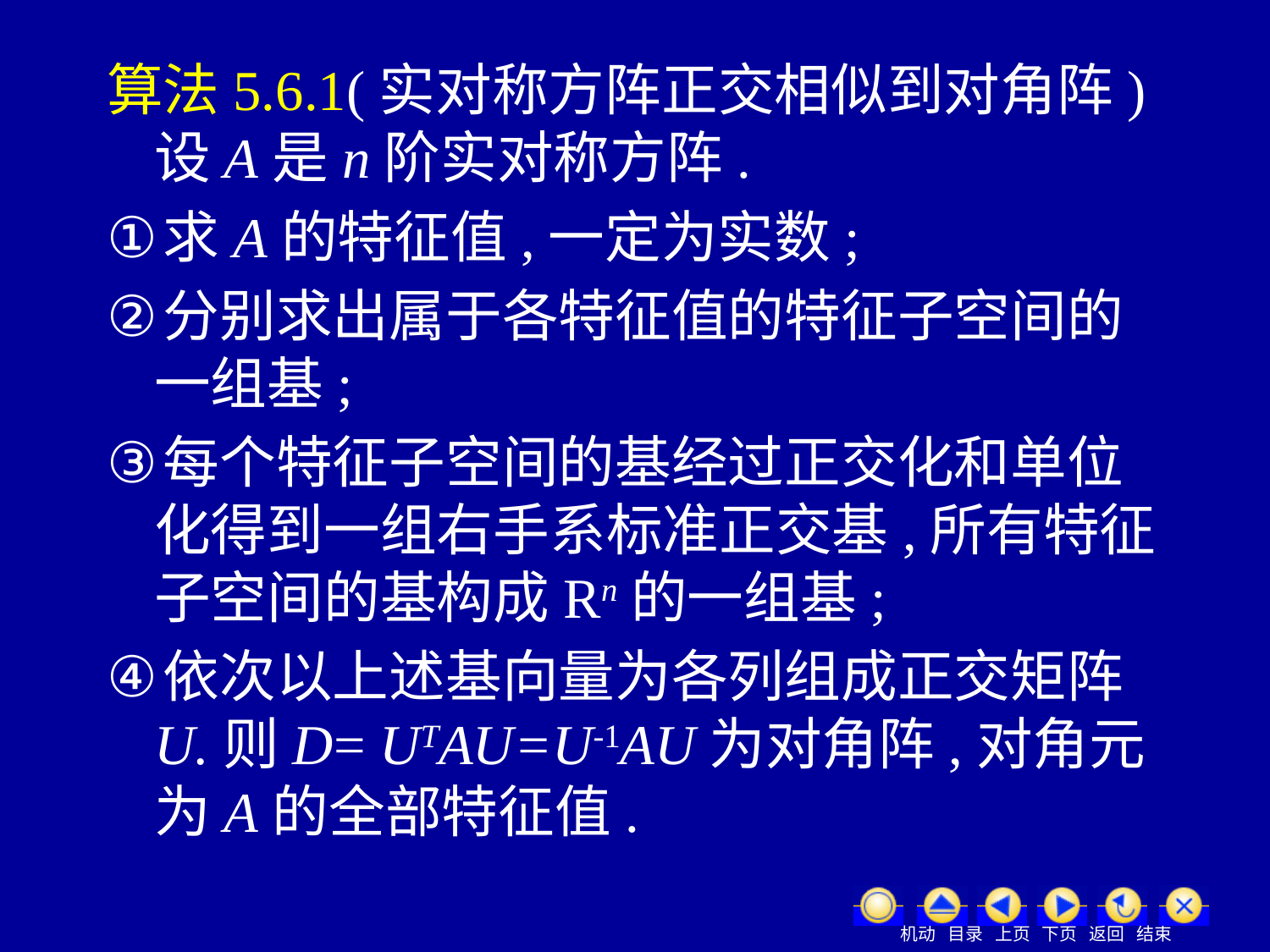

# 算法5.6.1(实对称方阵正交相似到对角阵) 设A是n阶实对称方阵.
求A的特征值,一定为实数;
分别求出属于各特征值的特征子空间的一组基;
每个特征子空间的基经过正交化和单位化得到一组右手系标准正交基,所有特征子空间的基构成Rn的一组基;
依次以上述基向量为各列组成正交矩阵U.则D= UTAU=U-1AU为对角阵,对角元为A的全部特征值.